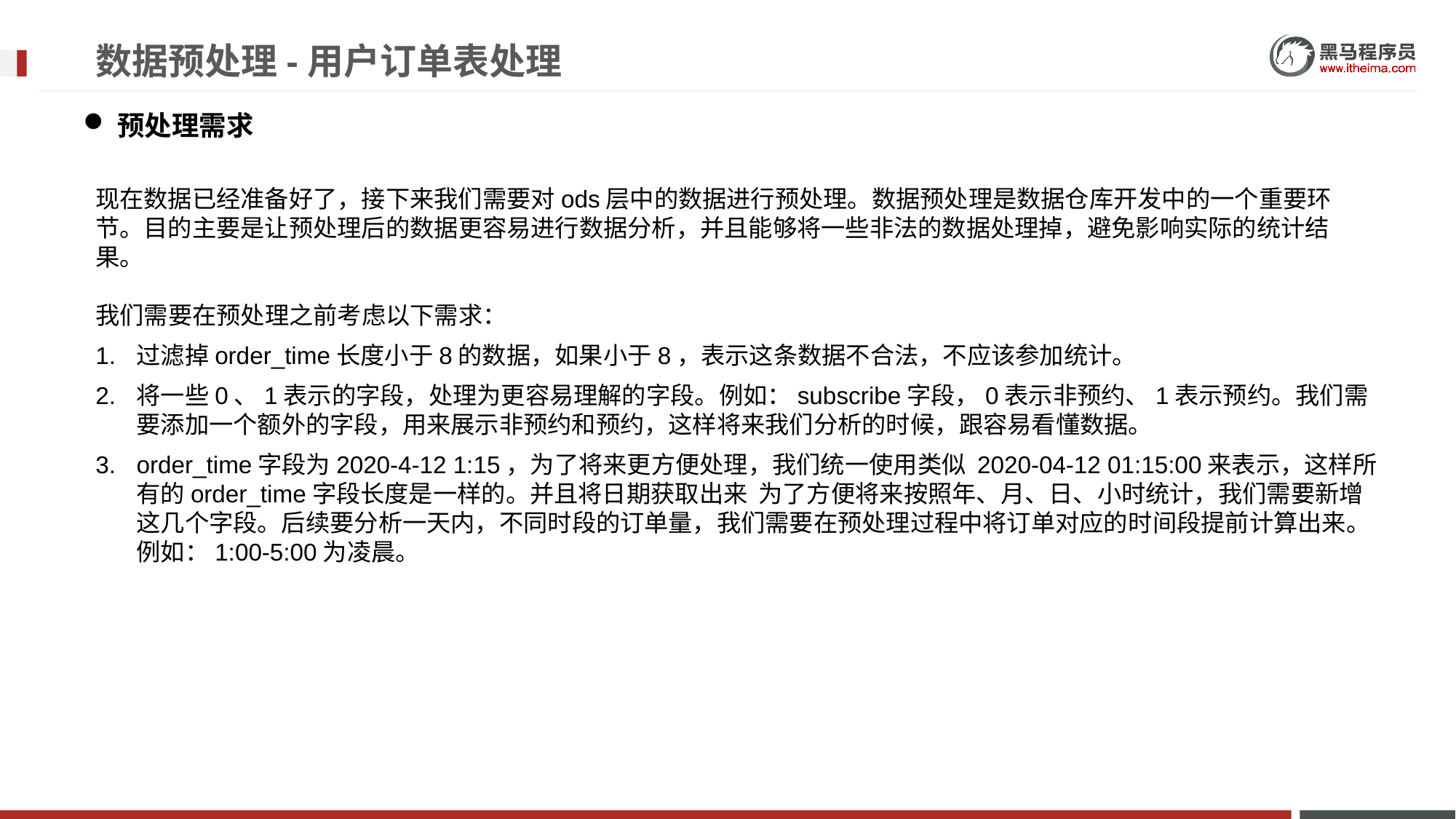

# 数据预处理-用户订单表处理
预处理需求
现在数据已经准备好了，接下来我们需要对ods层中的数据进行预处理。数据预处理是数据仓库开发中的一个重要环节。目的主要是让预处理后的数据更容易进行数据分析，并且能够将一些非法的数据处理掉，避免影响实际的统计结果。

我们需要在预处理之前考虑以下需求：
过滤掉order_time长度小于8的数据，如果小于8，表示这条数据不合法，不应该参加统计。
将一些0、1表示的字段，处理为更容易理解的字段。例如：subscribe字段，0表示非预约、1表示预约。我们需要添加一个额外的字段，用来展示非预约和预约，这样将来我们分析的时候，跟容易看懂数据。
order_time字段为2020-4-12 1:15，为了将来更方便处理，我们统一使用类似 2020-04-12 01:15:00来表示，这样所有的order_time字段长度是一样的。并且将日期获取出来  为了方便将来按照年、月、日、小时统计，我们需要新增这几个字段。后续要分析一天内，不同时段的订单量，我们需要在预处理过程中将订单对应的时间段提前计算出来。例如：1:00-5:00为凌晨。